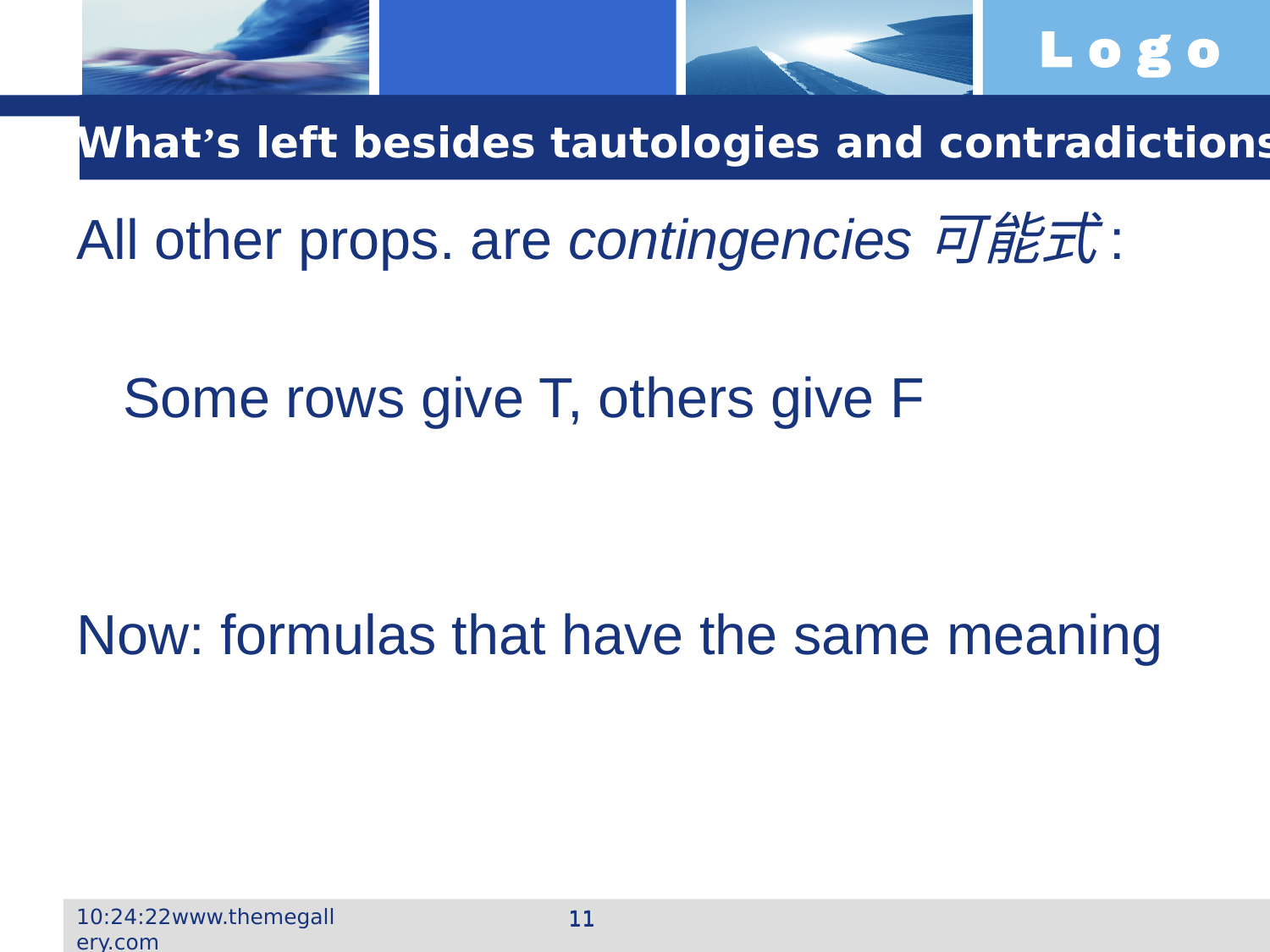

# What’s left besides tautologies and contradictions
All other props. are contingencies可能式:

   Some rows give T, others give F

Now: formulas that have the same meaning
10:24:22www.themegallery.com
11
11